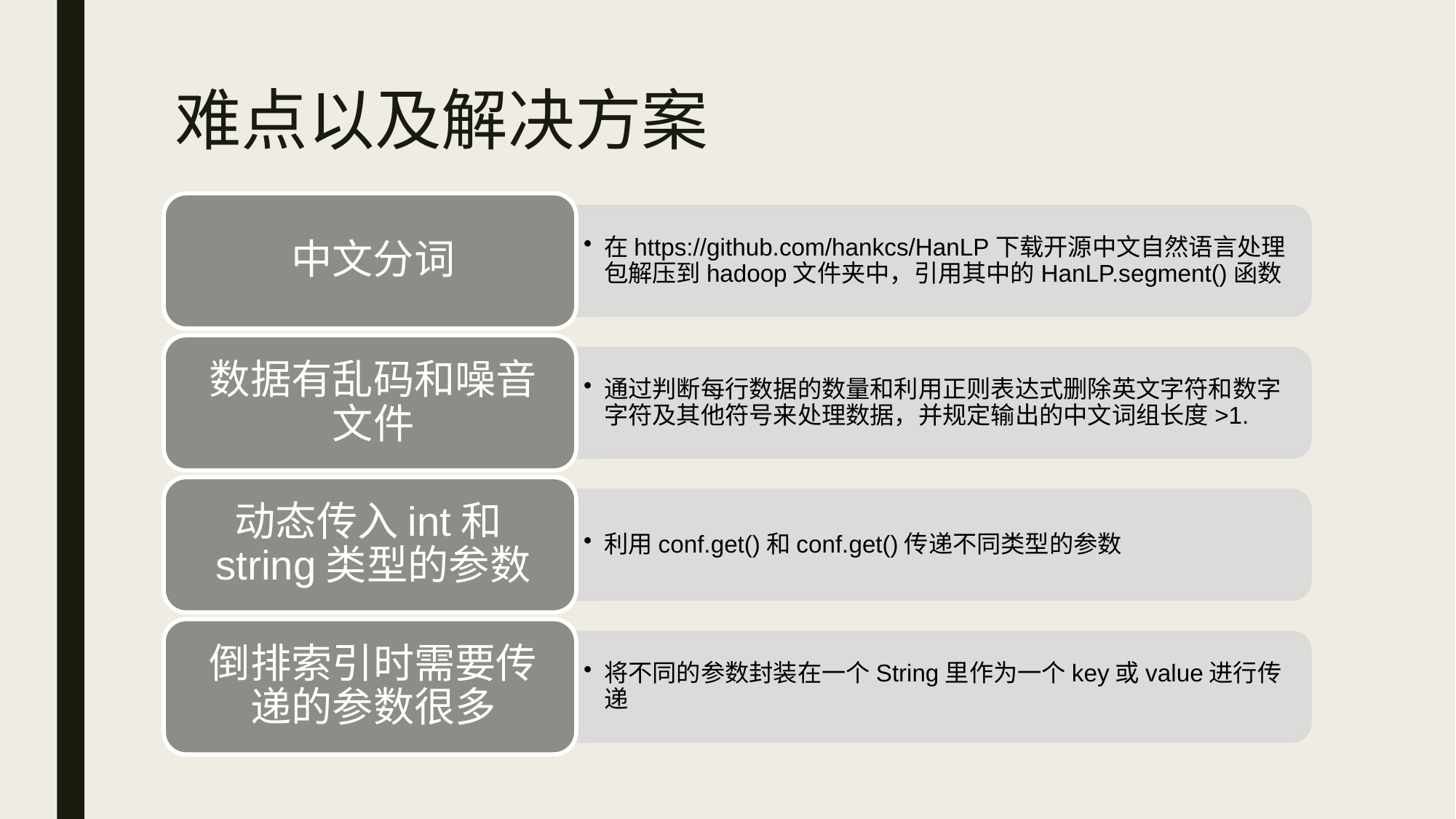

# 难点以及解决方案
在https://github.com/hankcs/HanLP下载开源中文自然语言处理包解压到hadoop文件夹中，引用其中的HanLP.segment()函数
中文分词
通过判断每行数据的数量和利用正则表达式删除英文字符和数字字符及其他符号来处理数据，并规定输出的中文词组长度>1.
数据有乱码和噪音文件
利用conf.get()和conf.get()传递不同类型的参数
动态传入int和string类型的参数
将不同的参数封装在一个String里作为一个key或value进行传递
倒排索引时需要传递的参数很多